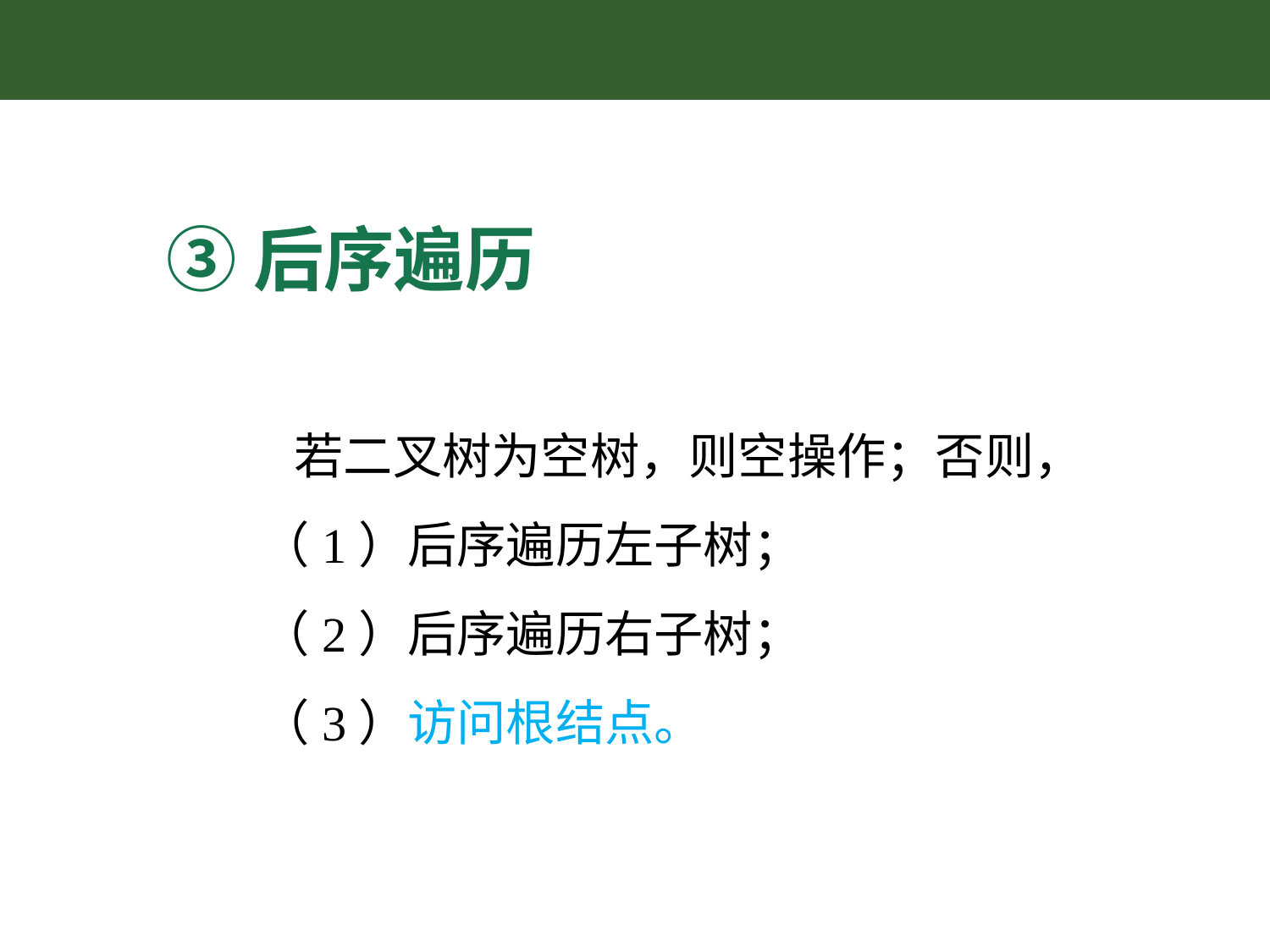

③后序遍历
  若二叉树为空树，则空操作；否则，
（1）后序遍历左子树；
（2）后序遍历右子树；
（3）访问根结点。